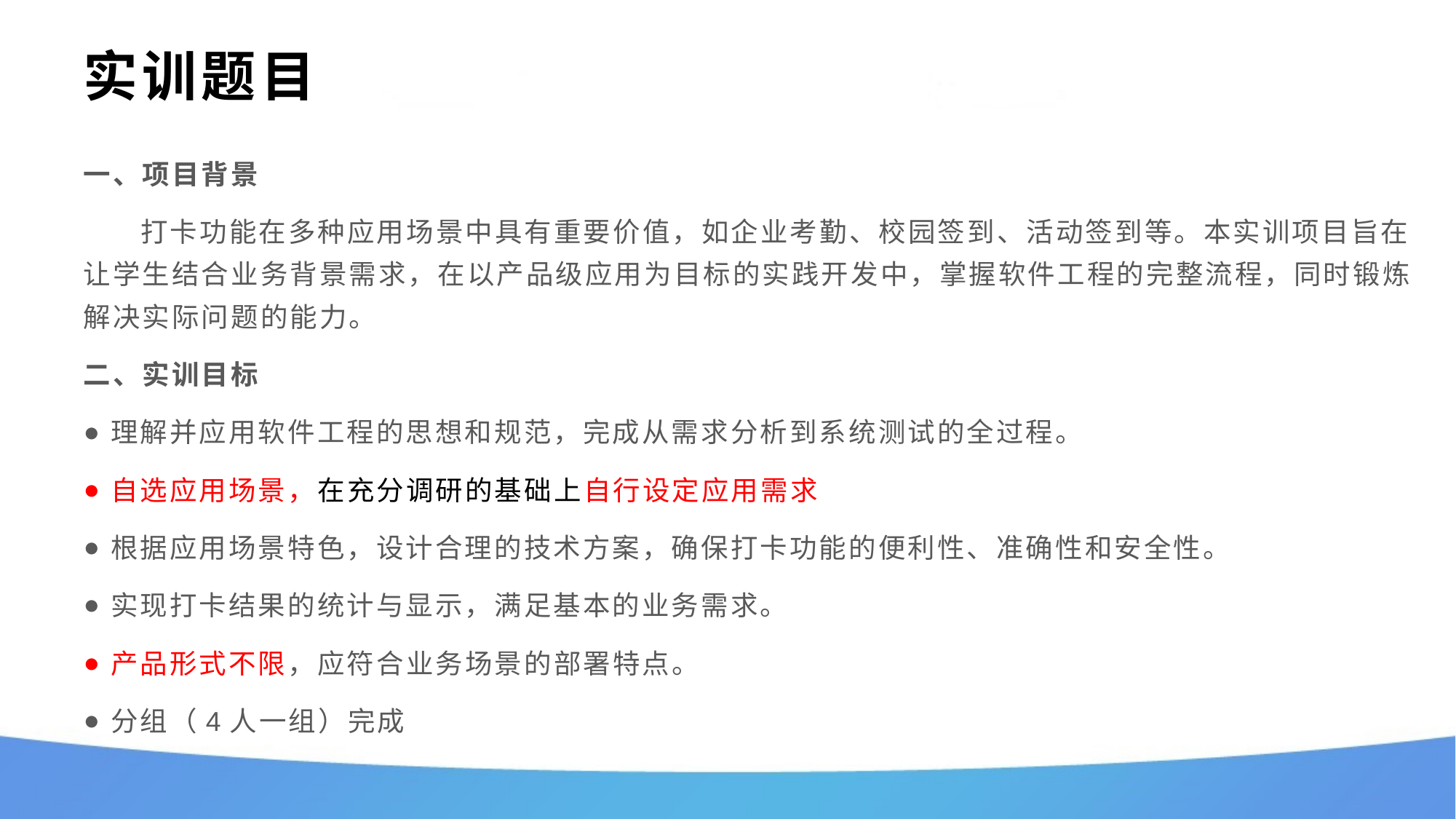

# 实训题目
一、项目背景
      打卡功能在多种应用场景中具有重要价值，如企业考勤、校园签到、活动签到等。本实训项目旨在让学生结合业务背景需求，在以产品级应用为目标的实践开发中，掌握软件工程的完整流程，同时锻炼解决实际问题的能力。
二、实训目标
理解并应用软件工程的思想和规范，完成从需求分析到系统测试的全过程。
自选应用场景，在充分调研的基础上自行设定应用需求
根据应用场景特色，设计合理的技术方案，确保打卡功能的便利性、准确性和安全性。
实现打卡结果的统计与显示，满足基本的业务需求。
产品形式不限，应符合业务场景的部署特点。
分组（4人一组）完成